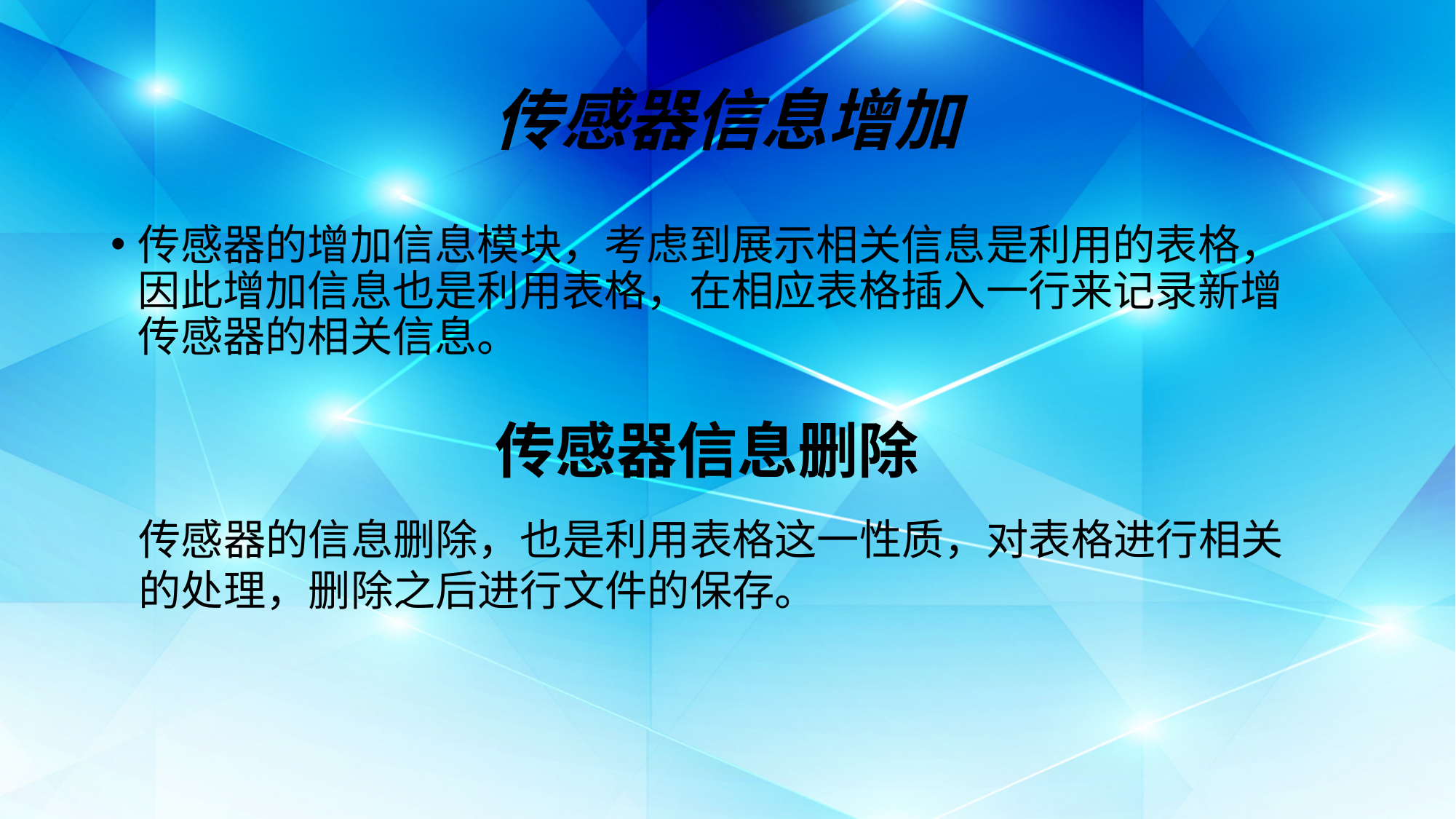

# 传感器信息增加
传感器的增加信息模块，考虑到展示相关信息是利用的表格，因此增加信息也是利用表格，在相应表格插入一行来记录新增传感器的相关信息。

传感器信息删除
传感器的信息删除，也是利用表格这一性质，对表格进行相关的处理，删除之后进行文件的保存。